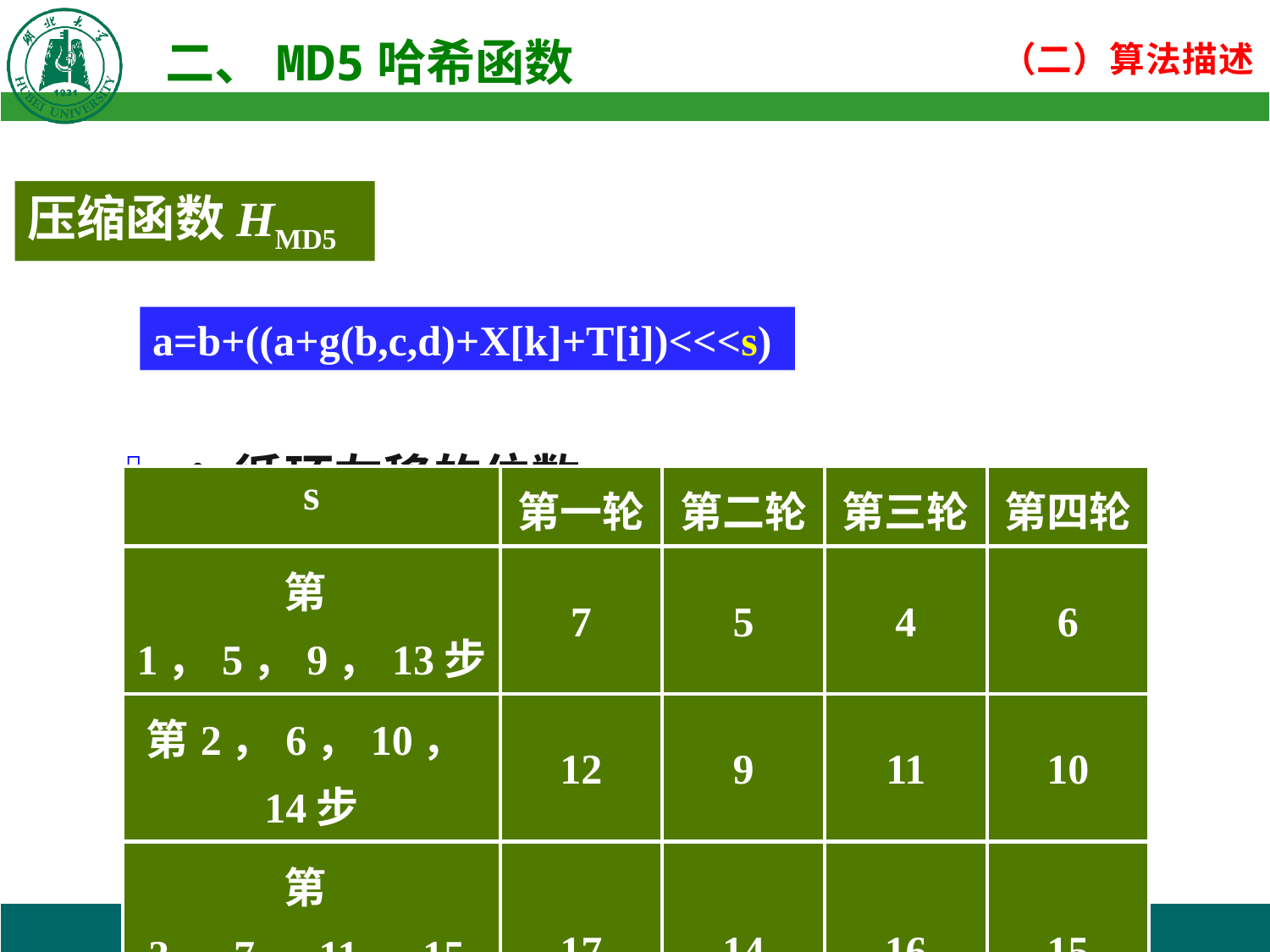

s：循环左移的位数

压缩函数HMD5
a=b+((a+g(b,c,d)+X[k]+T[i])<<<s)
| s | 第一轮 | 第二轮 | 第三轮 | 第四轮 |
| --- | --- | --- | --- | --- |
| 第1，5，9，13步 | 7 | 5 | 4 | 6 |
| 第2，6，10，14步 | 12 | 9 | 11 | 10 |
| 第3，7，11，15步 | 17 | 14 | 16 | 15 |
| 第4，8，12，16步 | 22 | 20 | 23 | 21 |